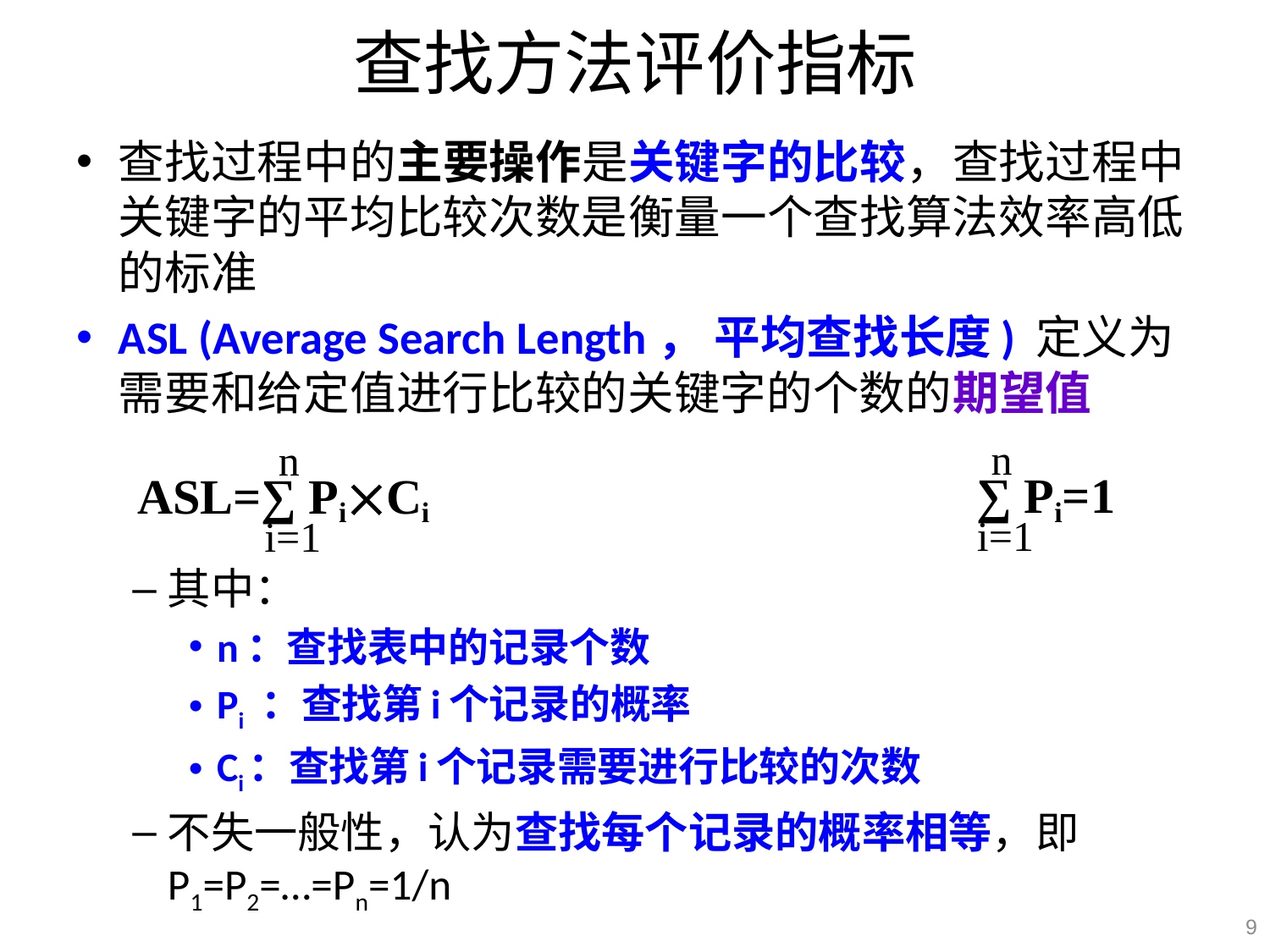

# 查找方法评价指标
查找过程中的主要操作是关键字的比较，查找过程中关键字的平均比较次数是衡量一个查找算法效率高低的标准
ASL (Average Search Length， 平均查找长度) 定义为需要和给定值进行比较的关键字的个数的期望值

其中：
n：查找表中的记录个数
Pi ：查找第i个记录的概率
Ci：查找第i个记录需要进行比较的次数
不失一般性，认为查找每个记录的概率相等，即P1=P2=…=Pn=1/n

n
∑ Pi=1
i=1
n
ASL=∑ Pi×Ci
i=1
9